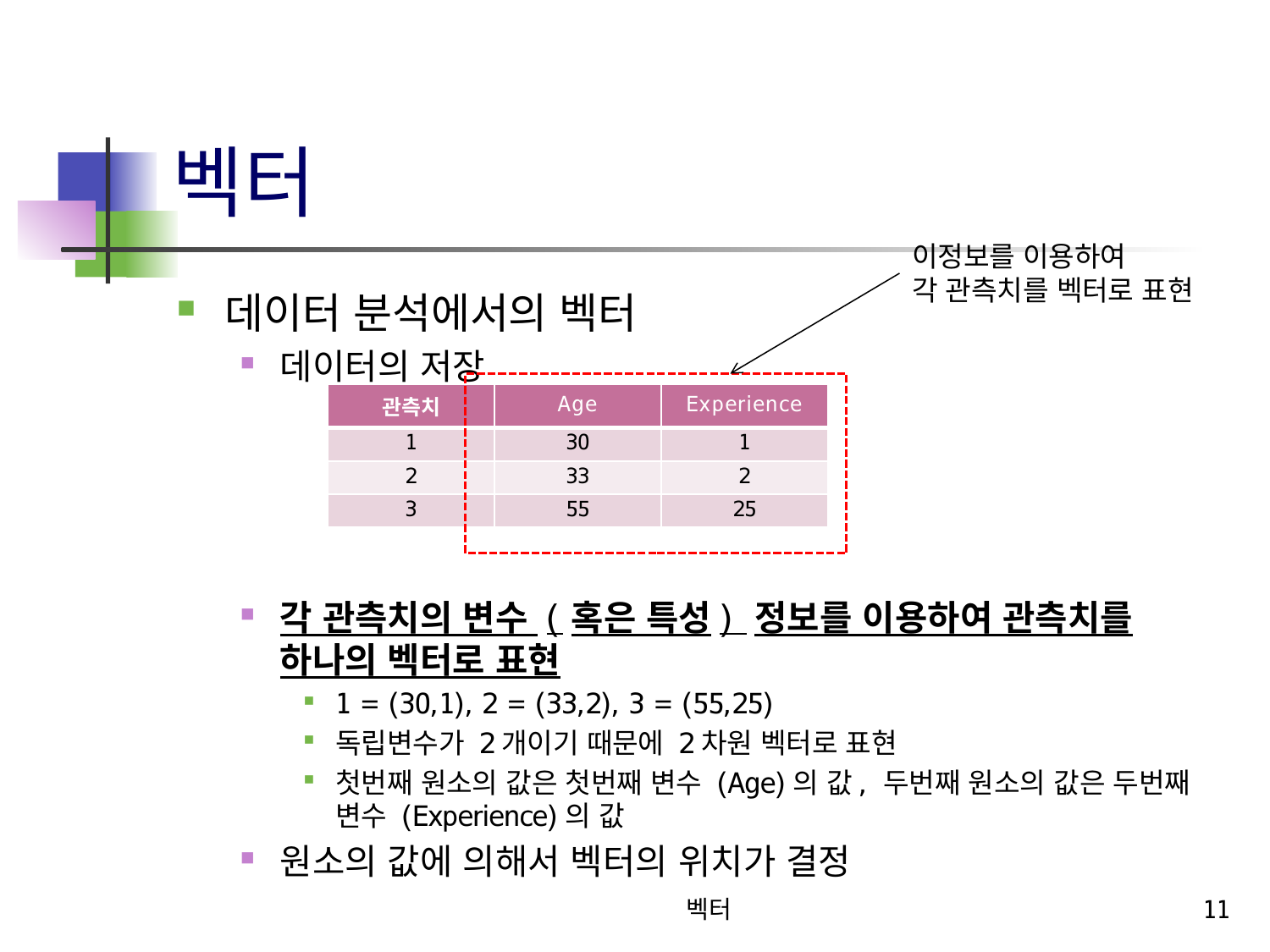

# 벡터
이정보를 이용하여
각 관측치를 벡터로 표현
데이터 분석에서의 벡터
데이터의 저장

각 관측치의 변수 (혹은 특성) 정보를 이용하여 관측치를 하나의 벡터로 표현
1 = (30,1), 2 = (33,2), 3 = (55,25)
독립변수가 2개이기 때문에 2차원 벡터로 표현
첫번째 원소의 값은 첫번째 변수 (Age)의 값, 두번째 원소의 값은 두번째 변수 (Experience)의 값
원소의 값에 의해서 벡터의 위치가 결정

| 관측치 | Age | Experience |
| --- | --- | --- |
| 1 | 30 | 1 |
| 2 | 33 | 2 |
| 3 | 55 | 25 |
벡터
11